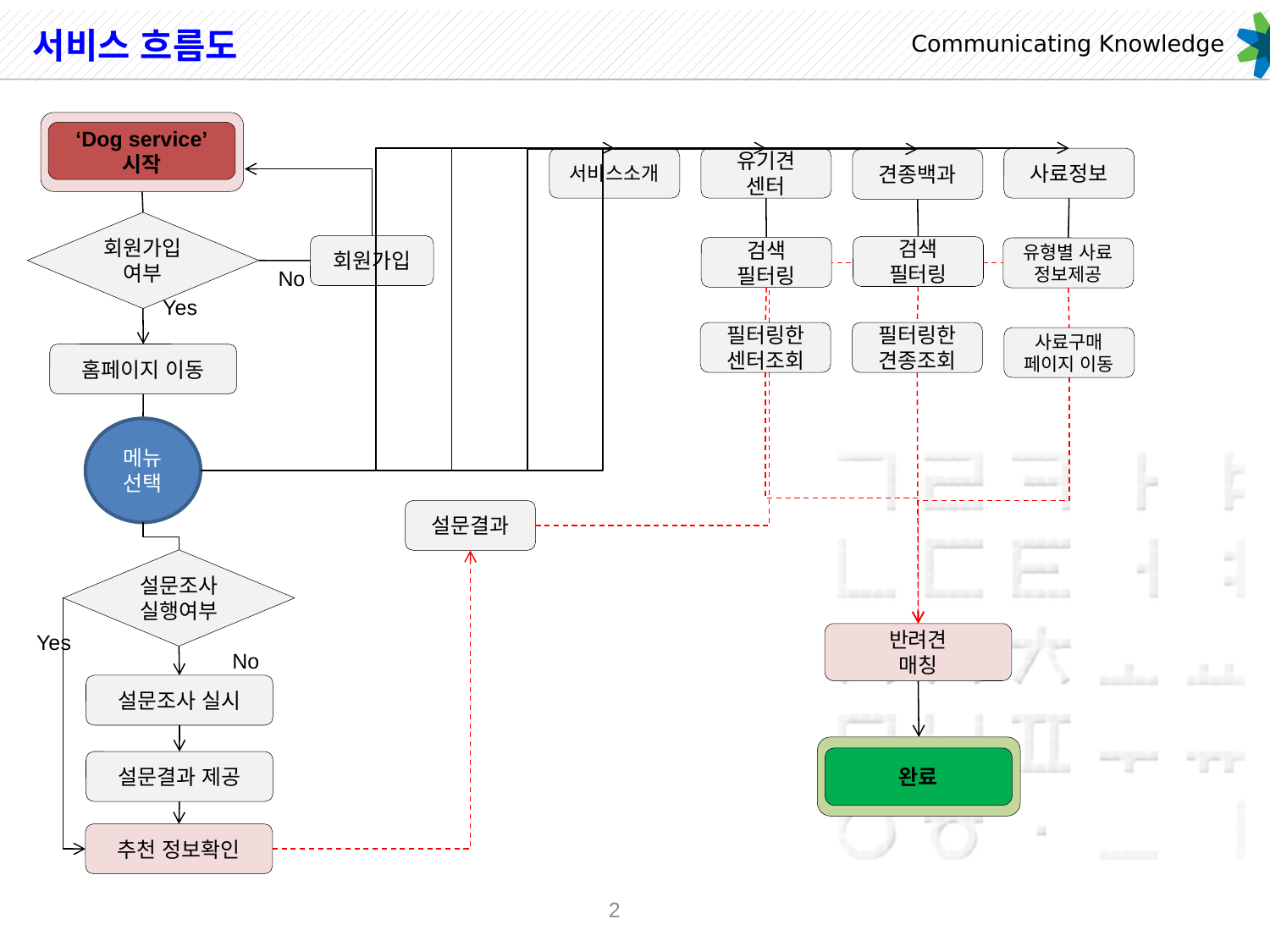

# 서비스 흐름도

‘Dog service’
시작
서비스소개
유기견
센터
사료정보
견종백과
회원가입
여부
회원가입
검색
필터링
검색
필터링
유형별 사료 정보제공
No
Yes
필터링한
센터조회
필터링한
견종조회
사료구매
페이지 이동
홈페이지 이동
메뉴선택
설문결과
설문조사
실행여부
Yes
반려견
매칭
No
설문조사 실시

완료
설문결과 제공
추천 정보확인
2